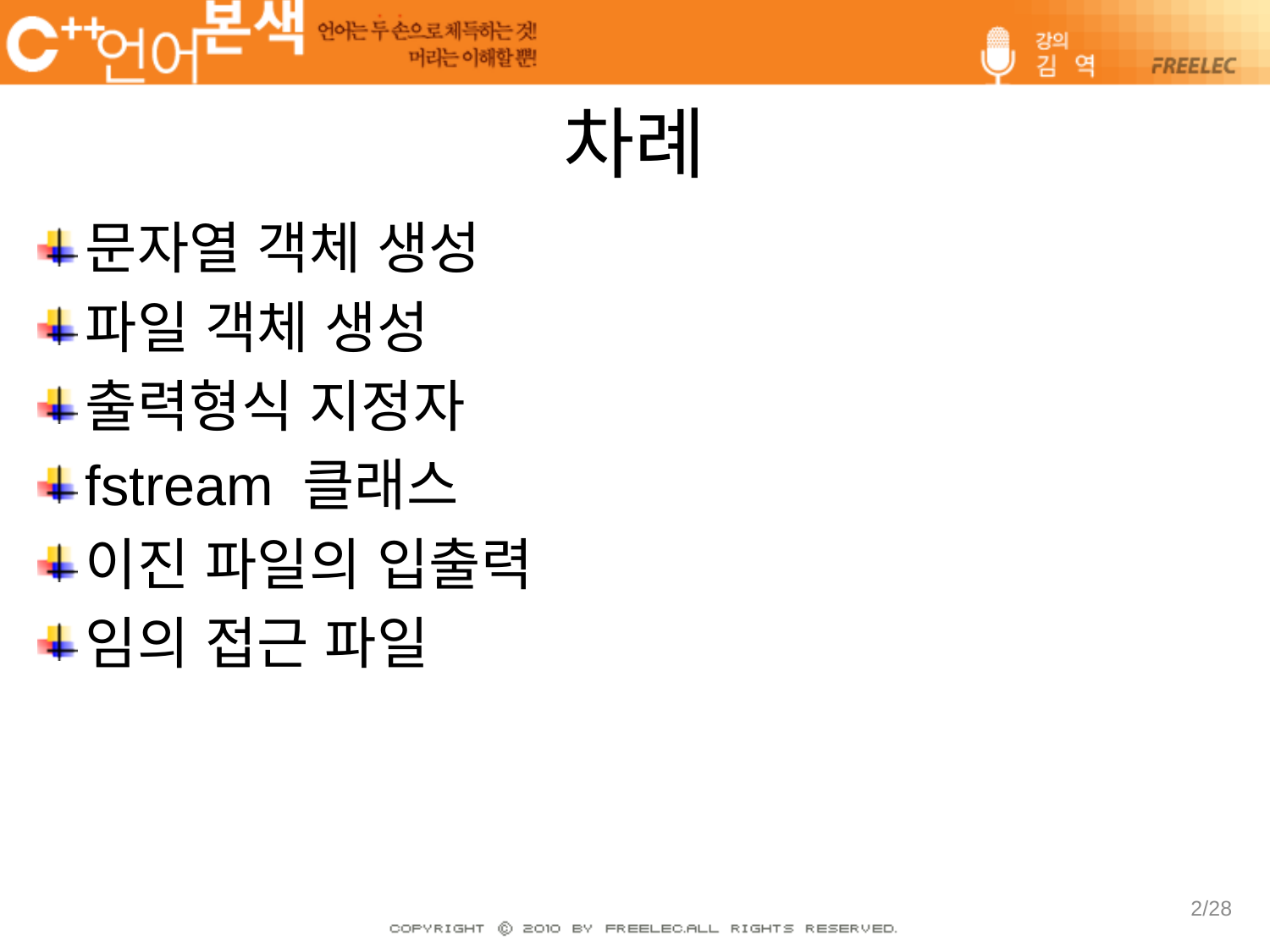

# 차례
문자열 객체 생성
파일 객체 생성
출력형식 지정자
fstream 클래스
이진 파일의 입출력
임의 접근 파일
2/28